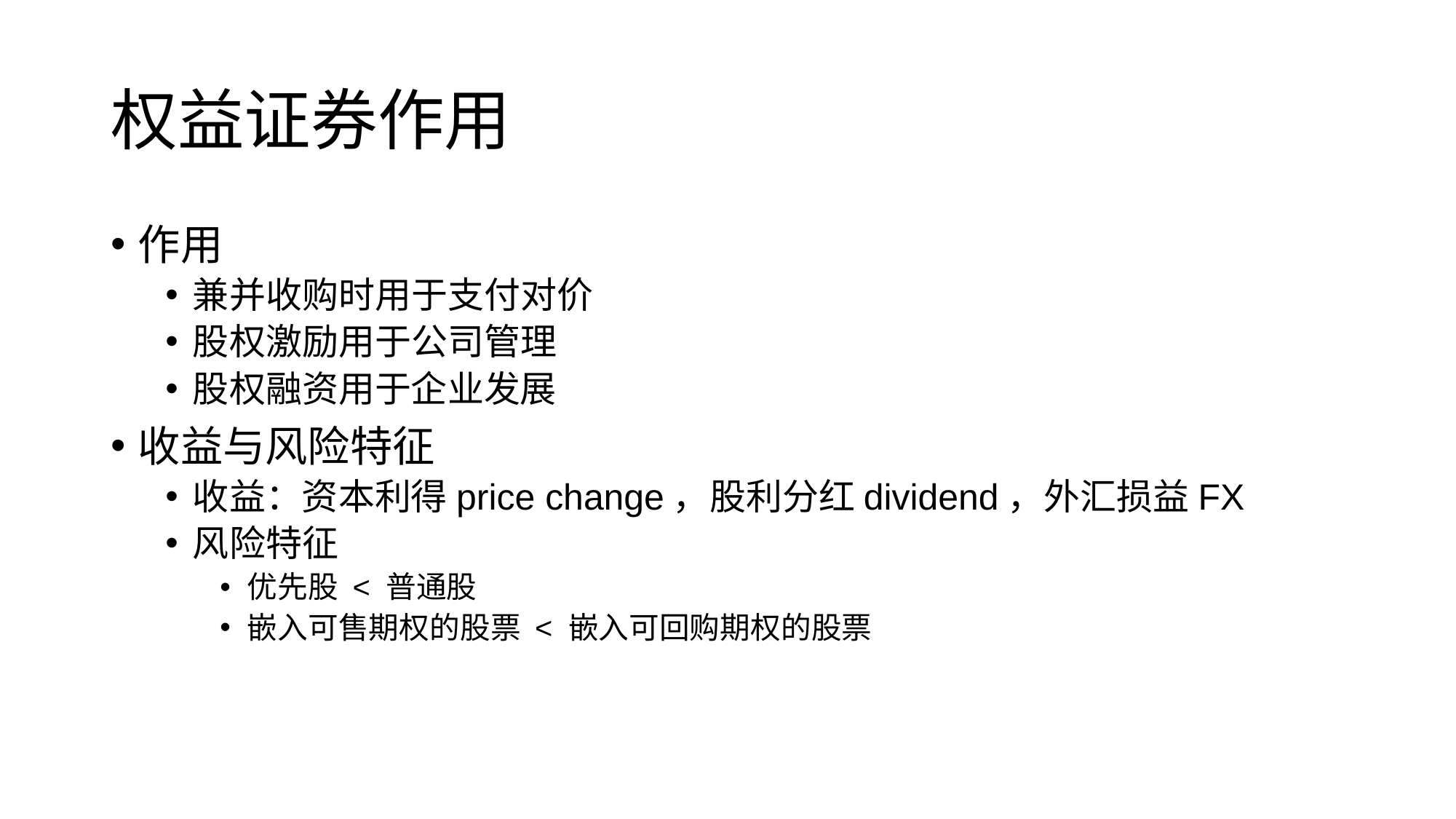

# 权益证券作用
作用
兼并收购时用于支付对价
股权激励用于公司管理
股权融资用于企业发展
收益与风险特征
收益：资本利得price change，股利分红dividend，外汇损益FX
风险特征
优先股 < 普通股
嵌入可售期权的股票 < 嵌入可回购期权的股票